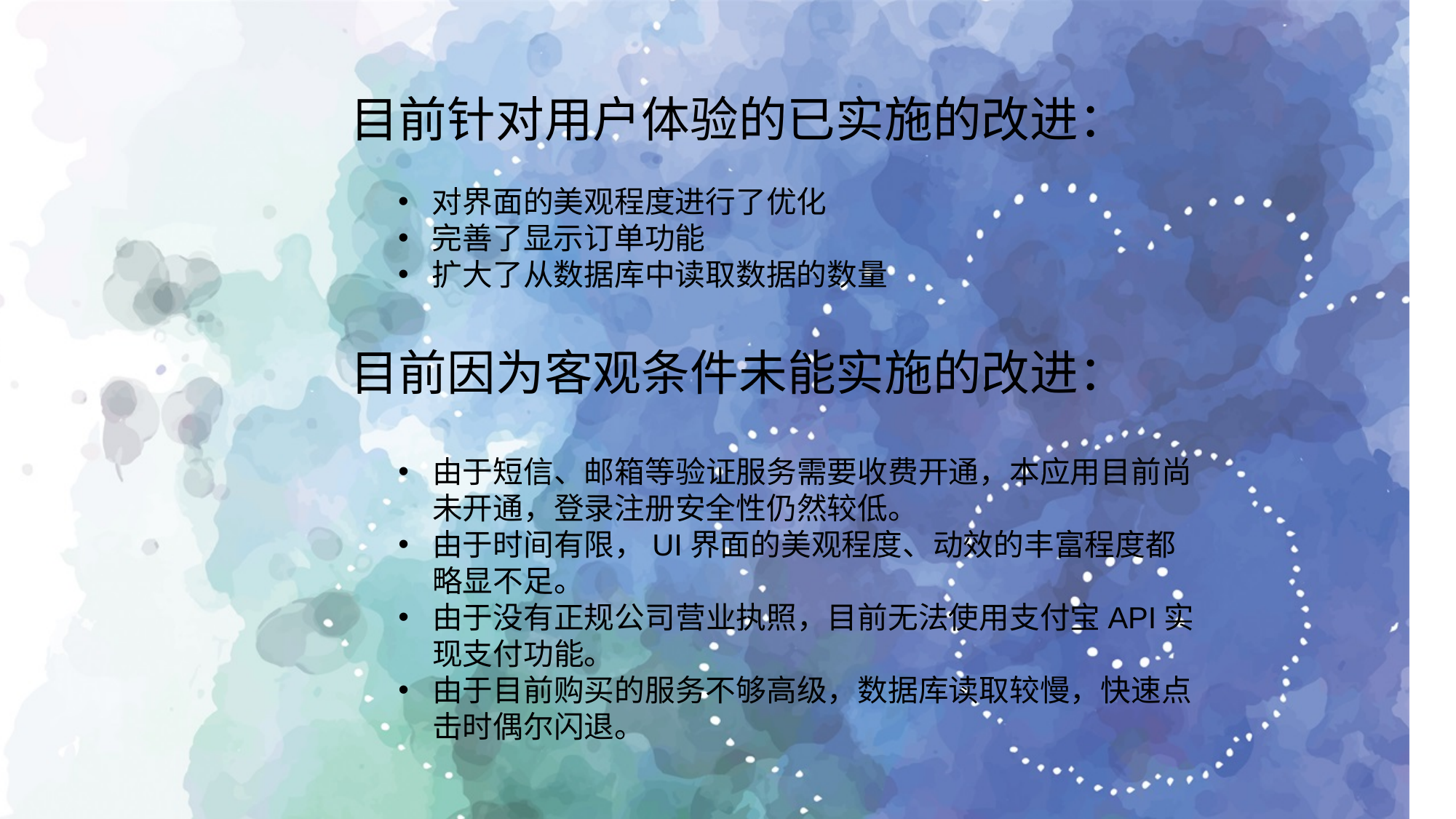

目前针对用户体验的已实施的改进：

对界面的美观程度进行了优化
完善了显示订单功能
扩大了从数据库中读取数据的数量

目前因为客观条件未能实施的改进：
由于短信、邮箱等验证服务需要收费开通，本应用目前尚未开通，登录注册安全性仍然较低。
由于时间有限，UI界面的美观程度、动效的丰富程度都略显不足。
由于没有正规公司营业执照，目前无法使用支付宝API实现支付功能。
由于目前购买的服务不够高级，数据库读取较慢，快速点击时偶尔闪退。